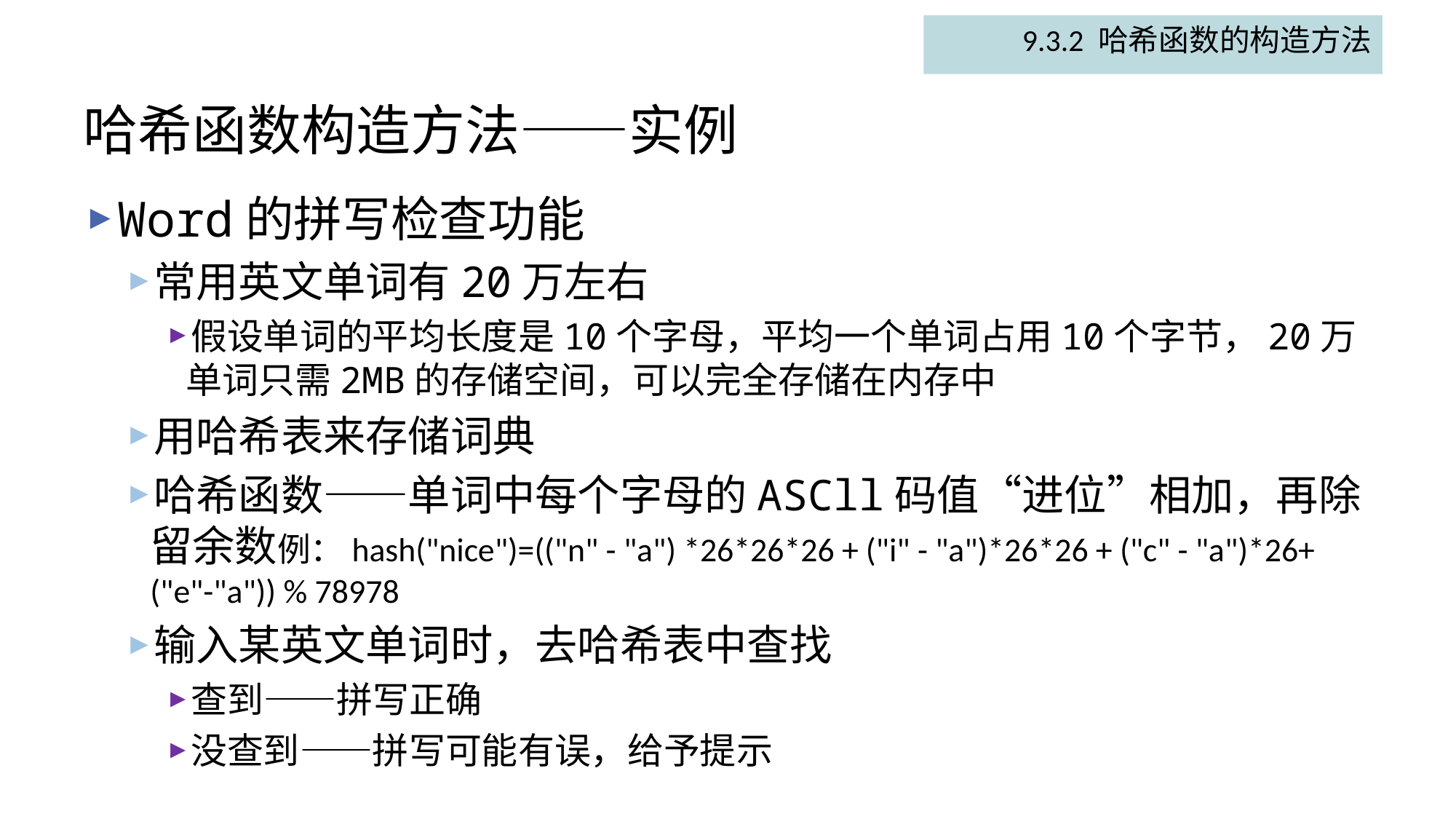

9.3.2 哈希函数的构造方法
# 哈希函数构造方法——实例
Word的拼写检查功能
常用英文单词有20万左右
假设单词的平均长度是10个字母，平均一个单词占用10个字节，20万单词只需2MB的存储空间，可以完全存储在内存中
用哈希表来存储词典
哈希函数——单词中每个字母的ASCll码值“进位”相加，再除留余数例：hash("nice")=(("n" - "a") *26*26*26 + ("i" - "a")*26*26 + ("c" - "a")*26+ ("e"-"a")) % 78978
输入某英文单词时，去哈希表中查找
查到——拼写正确
没查到——拼写可能有误，给予提示